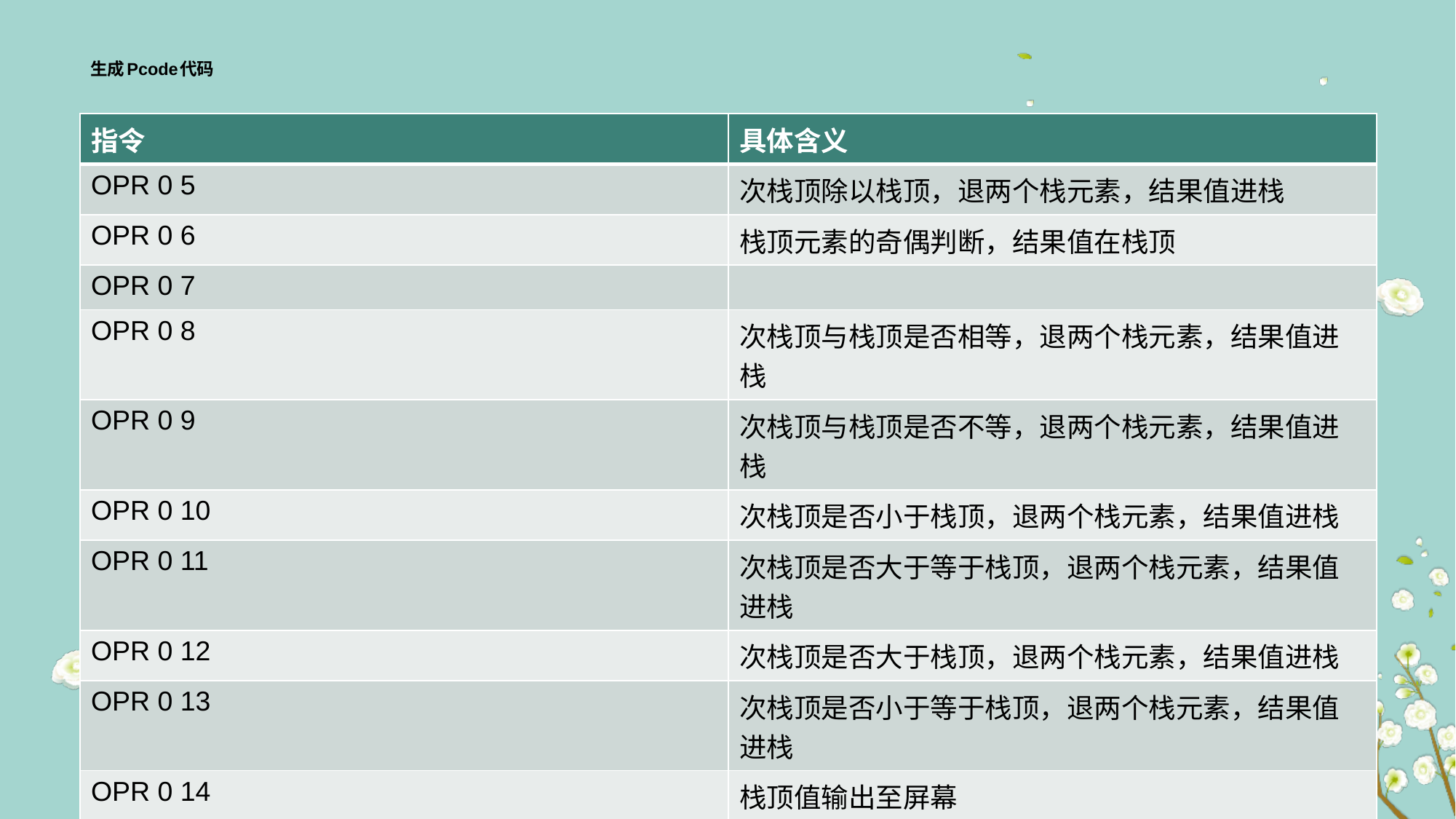

# 生成Pcode代码
| 指令 | 具体含义 |
| --- | --- |
| OPR 0 5 | 次栈顶除以栈顶，退两个栈元素，结果值进栈 |
| OPR 0 6 | 栈顶元素的奇偶判断，结果值在栈顶 |
| OPR 0 7 |  |
| OPR 0 8 | 次栈顶与栈顶是否相等，退两个栈元素，结果值进栈 |
| OPR 0 9 | 次栈顶与栈顶是否不等，退两个栈元素，结果值进栈 |
| OPR 0 10 | 次栈顶是否小于栈顶，退两个栈元素，结果值进栈 |
| OPR 0 11 | 次栈顶是否大于等于栈顶，退两个栈元素，结果值进栈 |
| OPR 0 12 | 次栈顶是否大于栈顶，退两个栈元素，结果值进栈 |
| OPR 0 13 | 次栈顶是否小于等于栈顶，退两个栈元素，结果值进栈 |
| OPR 0 14 | 栈顶值输出至屏幕 |
| OPR 0 15 | 屏幕输出换行 |
| OPR 0 16 | 从命令行读入一个输入置于栈顶 |